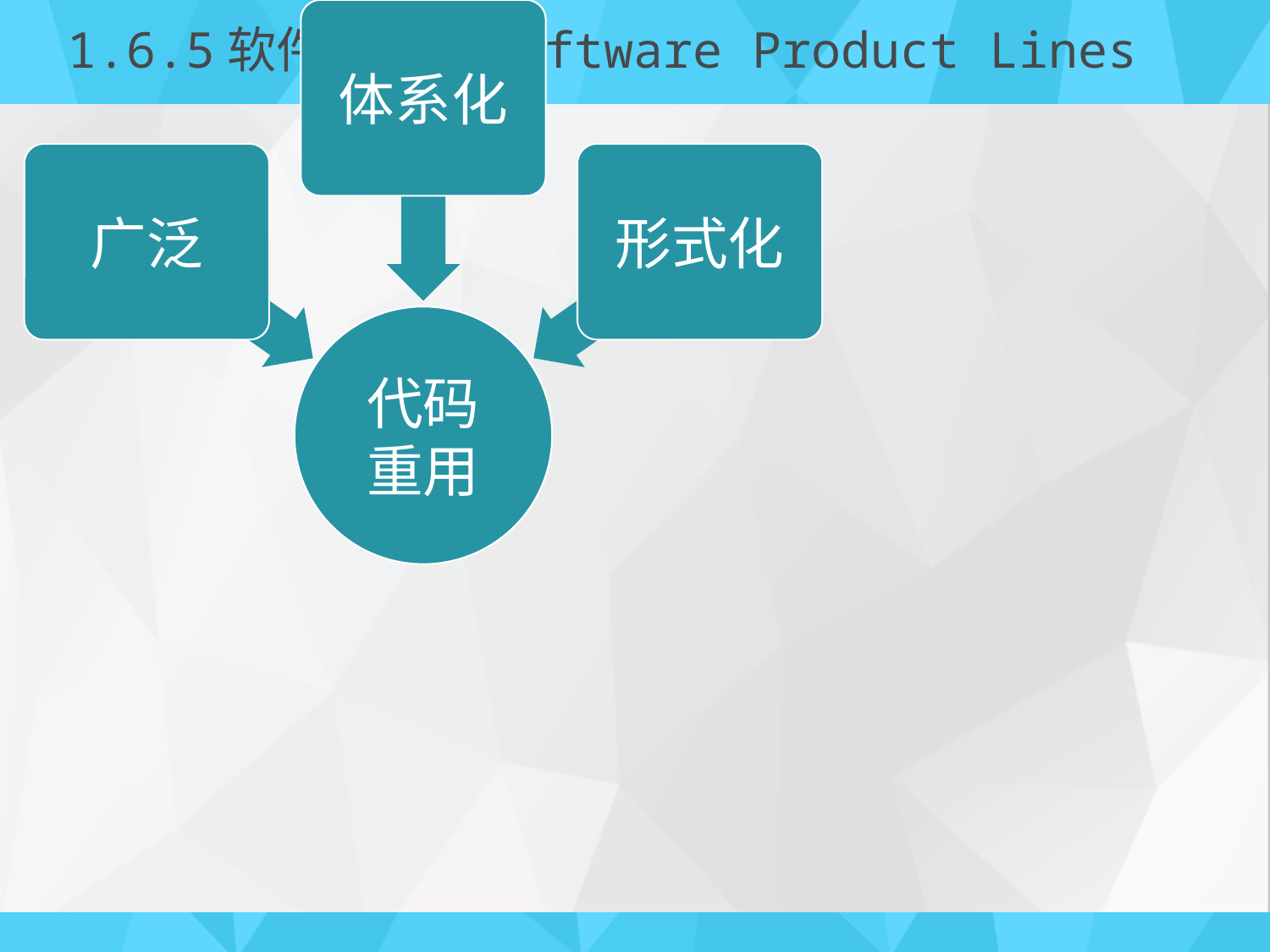

# 1.6.5软件生产线Software Product Lines
代码 重用
广泛
体系化
形式化